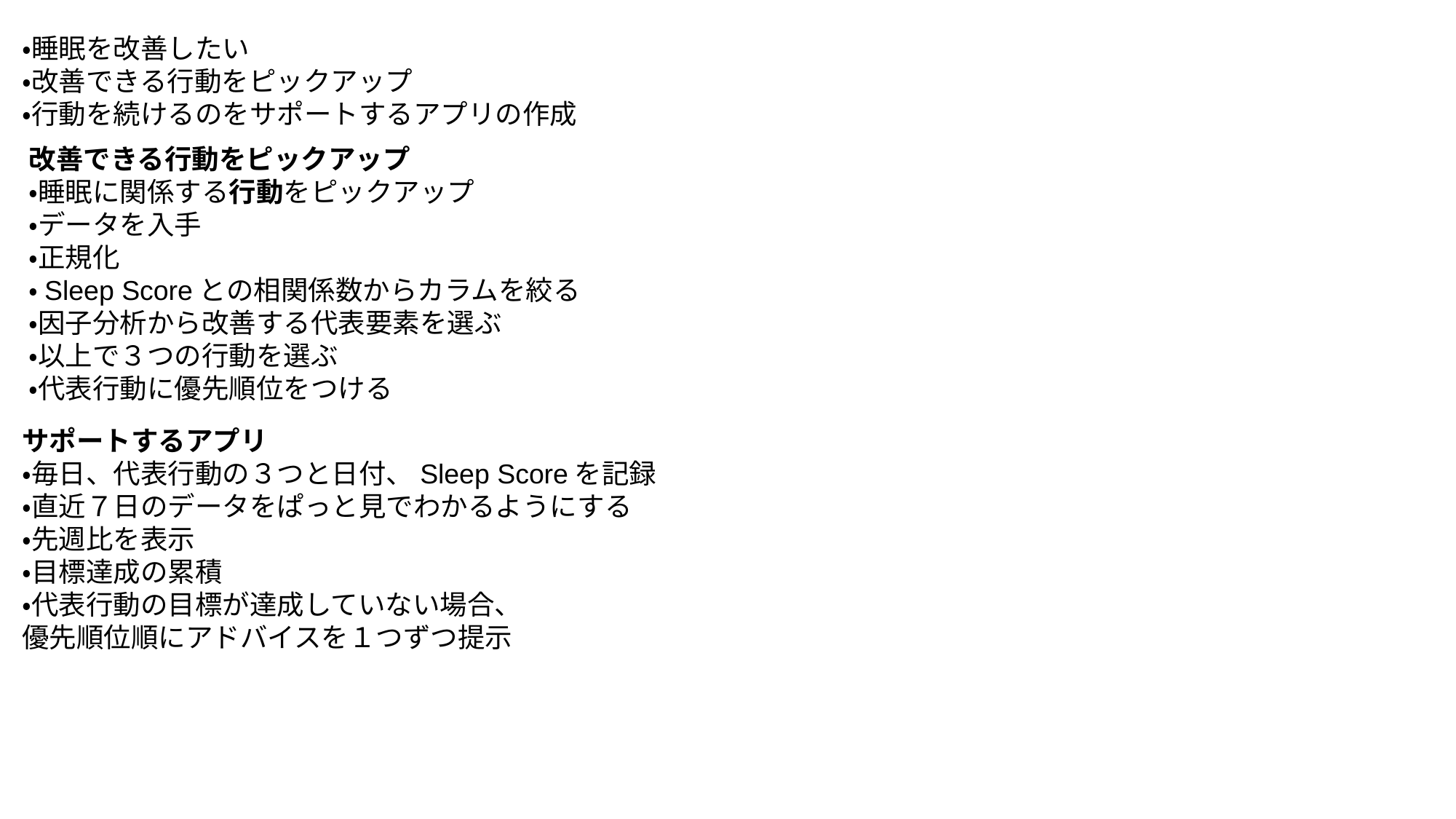

・睡眠を改善したい
・改善できる行動をピックアップ
・行動を続けるのをサポートするアプリの作成
改善できる行動をピックアップ
・睡眠に関係する行動をピックアップ
・データを入手
・正規化
・Sleep Scoreとの相関係数からカラムを絞る
・因子分析から改善する代表要素を選ぶ
・以上で３つの行動を選ぶ
・代表行動に優先順位をつける

サポートするアプリ
・毎日、代表行動の３つと日付、Sleep Scoreを記録
・直近７日のデータをぱっと見でわかるようにする
・先週比を表示
・目標達成の累積
・代表行動の目標が達成していない場合、
優先順位順にアドバイスを１つずつ提示